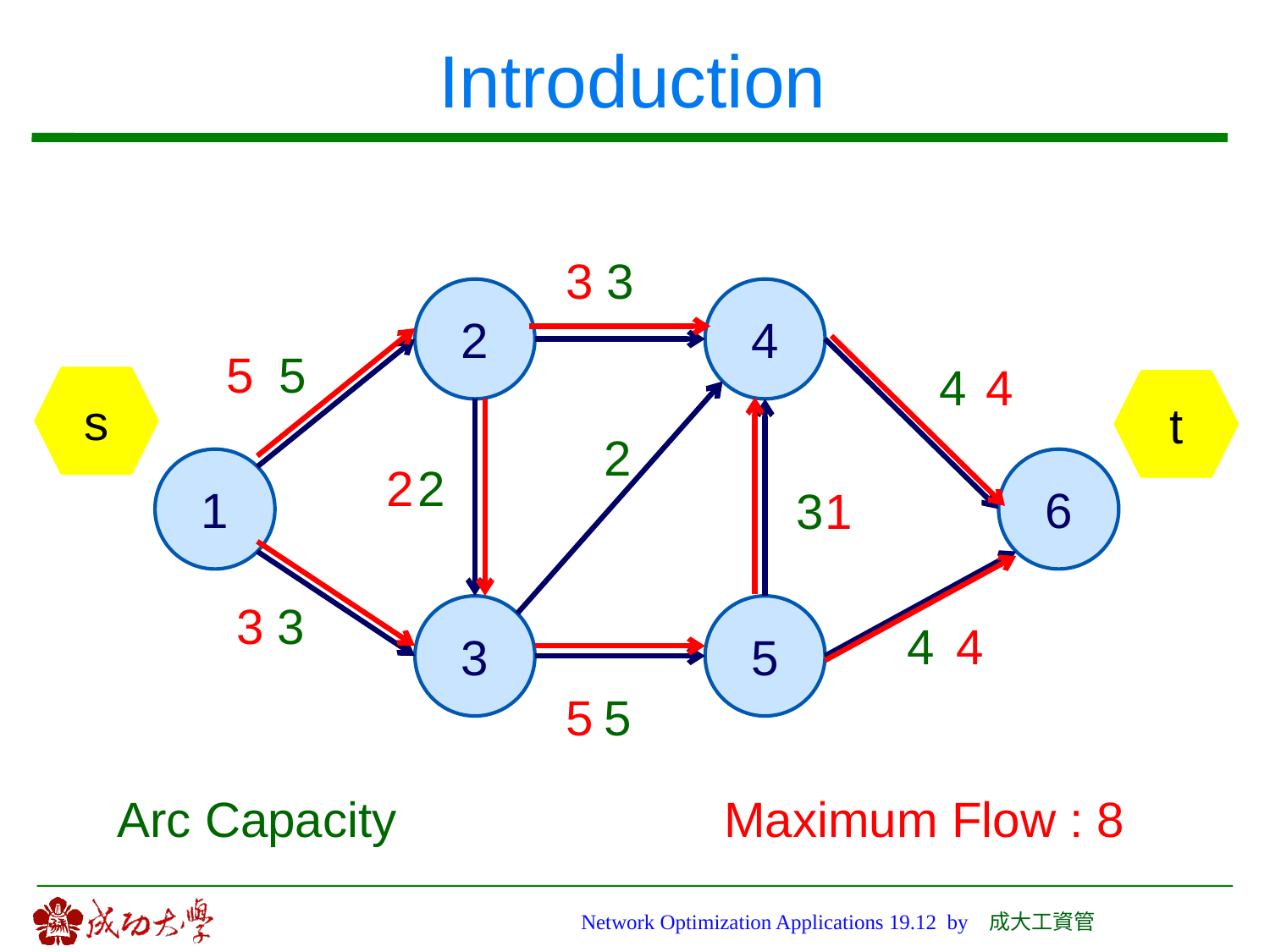

# Introduction
3
3
2
4
5
5
4
4
s
t
2
2
2
1
6
3
1
3
3
3
5
4
4
5
5
Arc Capacity
Maximum Flow : 8
Network Optimization Applications 19.12  by   成大工資管